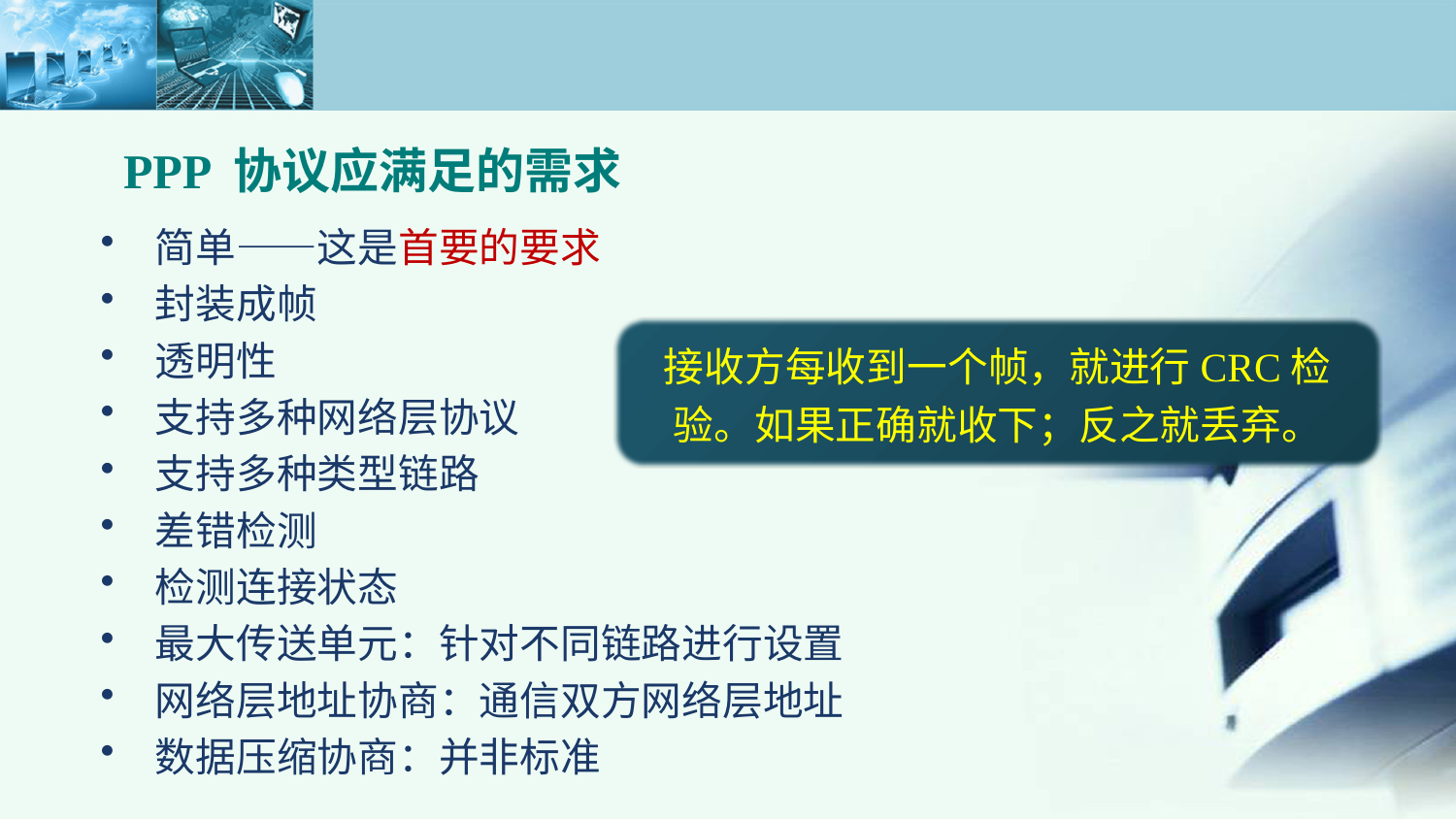

PPP 协议应满足的需求
简单——这是首要的要求
封装成帧
透明性
支持多种网络层协议
支持多种类型链路
差错检测
检测连接状态
最大传送单元：针对不同链路进行设置
网络层地址协商：通信双方网络层地址
数据压缩协商：并非标准
接收方每收到一个帧，就进行CRC检验。如果正确就收下；反之就丢弃。